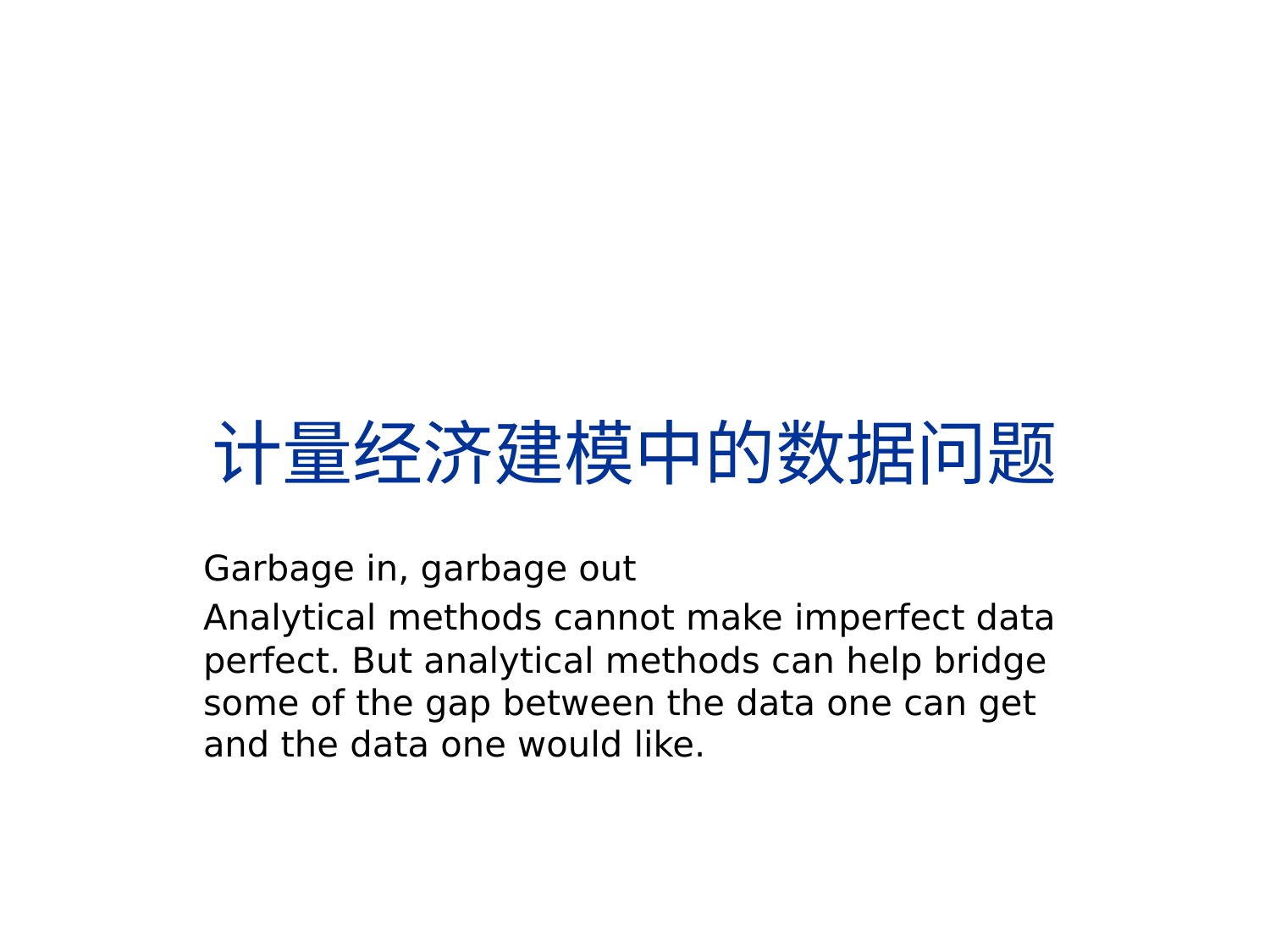

# 计量经济建模中的数据问题
Garbage in, garbage out
Analytical methods cannot make imperfect data perfect. But analytical methods can help bridge some of the gap between the data one can get and the data one would like.